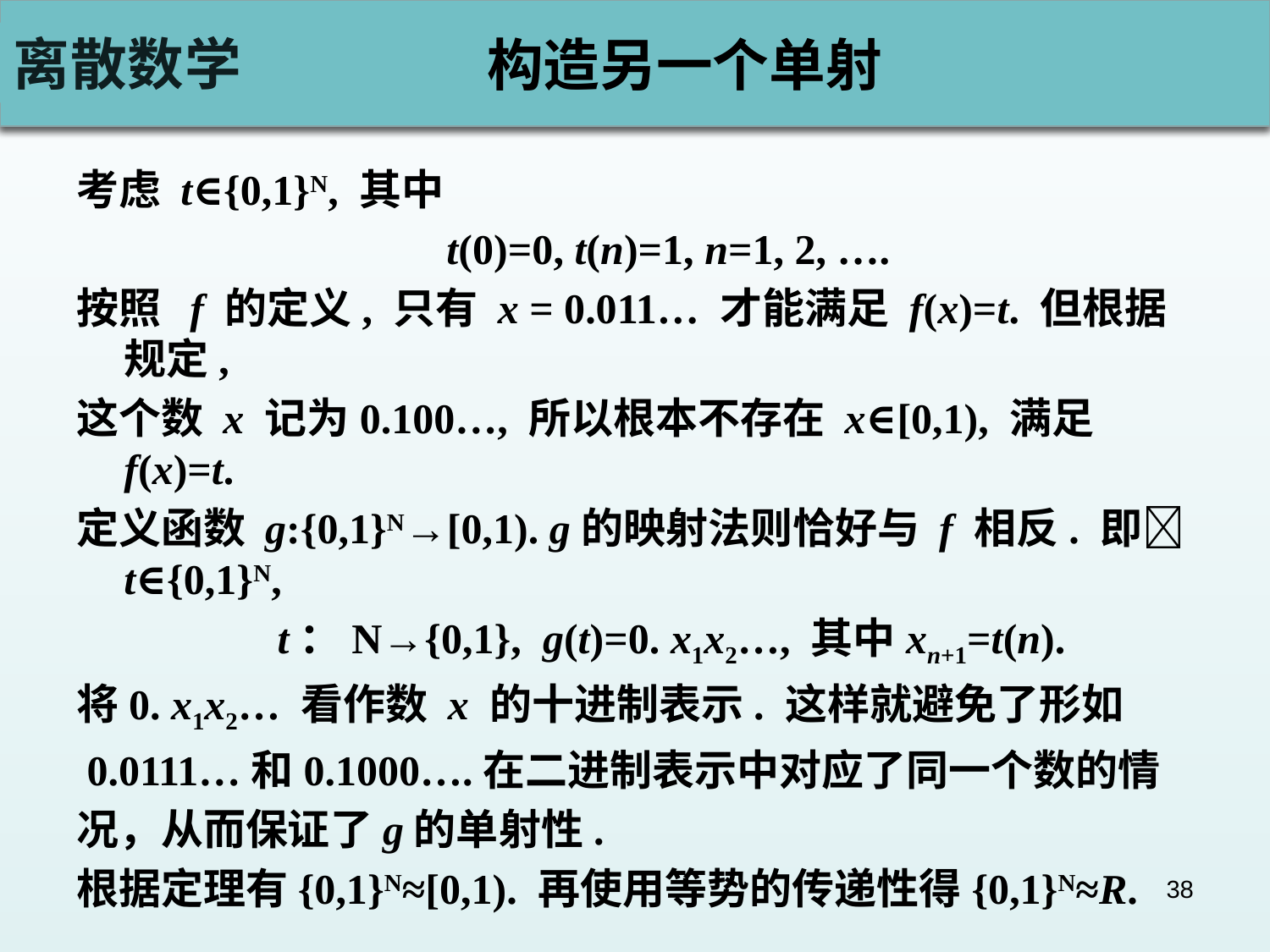

# 构造另一个单射
考虑 t∈{0,1}N, 其中
                                   t(0)=0, t(n)=1, n=1, 2, ….
按照  f 的定义, 只有 x = 0.011… 才能满足 f(x)=t. 但根据规定,
这个数 x 记为0.100…, 所以根本不存在 x∈[0,1), 满足 f(x)=t.
定义函数 g:{0,1}N→[0,1). g的映射法则恰好与 f 相反. 即∀t∈{0,1}N,
                   t：N→{0,1},  g(t)=0. x1x2…, 其中xn+1=t(n).
将0. x1x2… 看作数 x 的十进制表示. 这样就避免了形如
 0.0111…和0.1000….在二进制表示中对应了同一个数的情
况，从而保证了g的单射性.
根据定理有{0,1}N≈[0,1). 再使用等势的传递性得{0,1}N≈R.
38